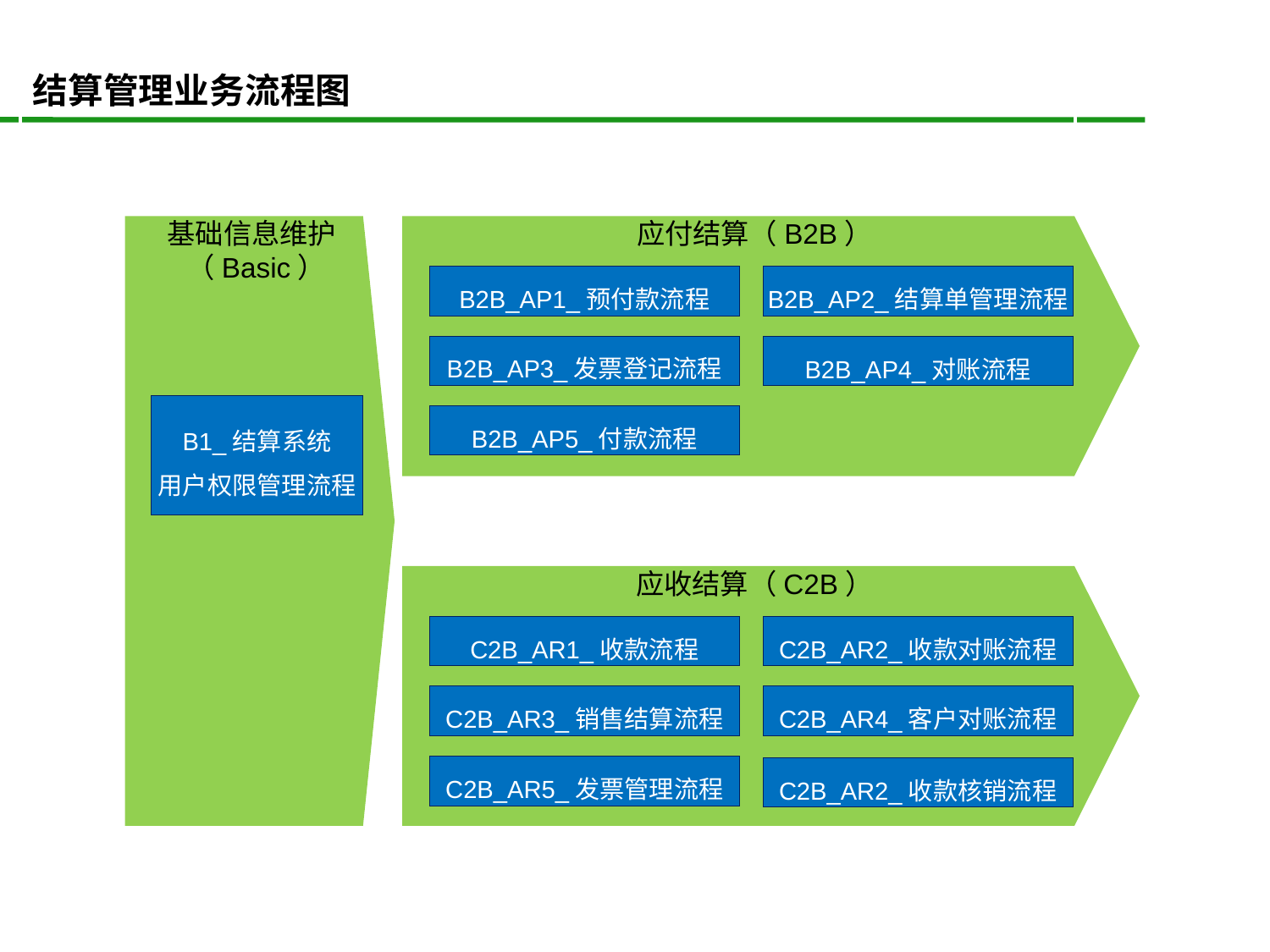

结算管理业务流程图
基础信息维护
  （Basic）
应付结算（B2B）
B2B_AP1_预付款流程
B2B_AP2_结算单管理流程
B2B_AP3_发票登记流程
B2B_AP4_对账流程
B1_结算系统
用户权限管理流程
B2B_AP5_付款流程
应收结算（C2B）
C2B_AR1_收款流程
C2B_AR2_收款对账流程
C2B_AR3_销售结算流程
C2B_AR4_客户对账流程
C2B_AR5_发票管理流程
C2B_AR2_收款核销流程